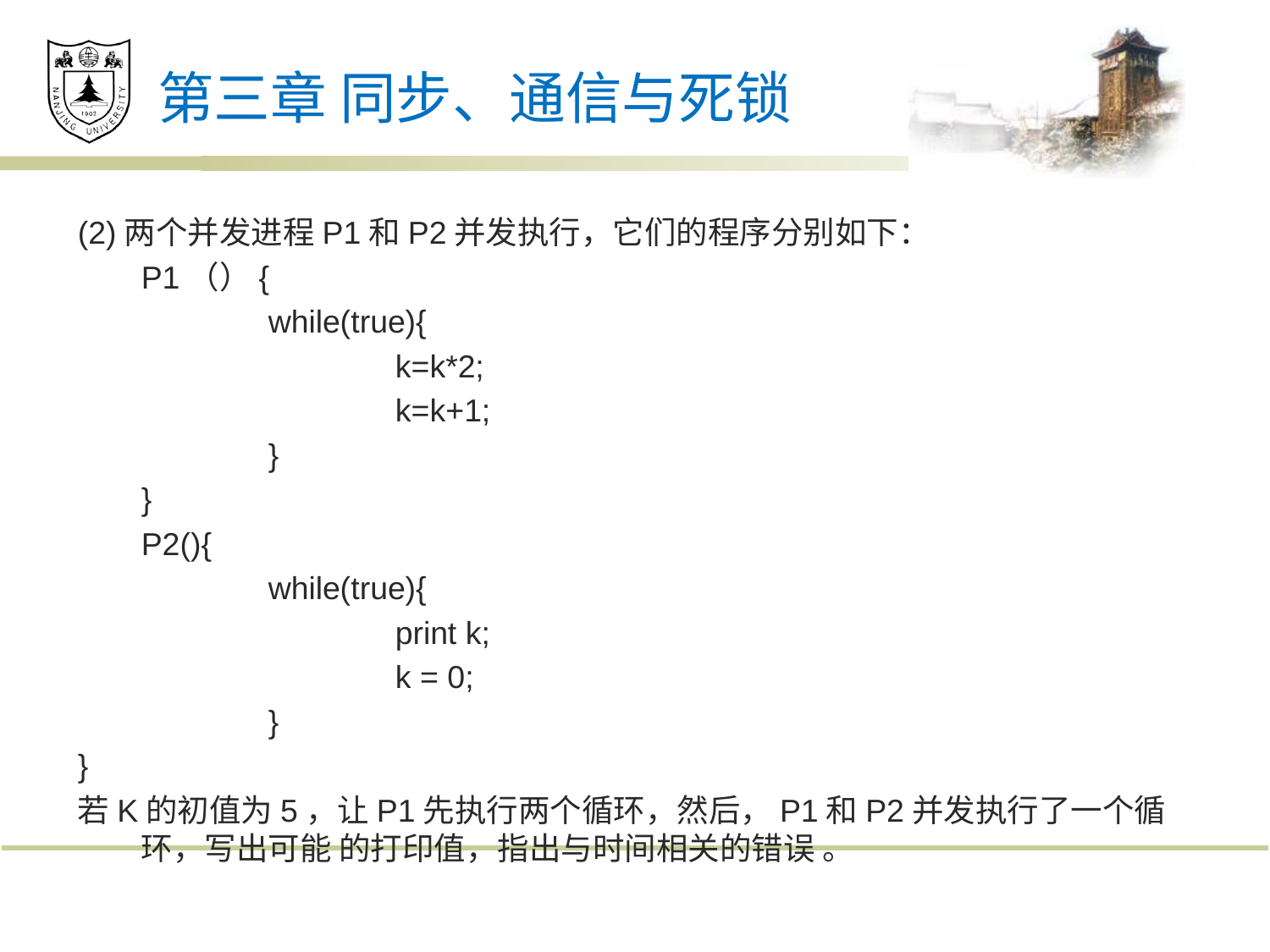

# 第三章 同步、通信与死锁
(2)两个并发进程P1和P2并发执行，它们的程序分别如下：
	P1（）{
		while(true){
			k=k*2;
			k=k+1;
		}
	}
	P2(){
		while(true){
			print k;
			k = 0;
		}
}
若K的初值为5，让P1先执行两个循环，然后，P1和P2并发执行了一个循环，写出可能 的打印值，指出与时间相关的错误 。